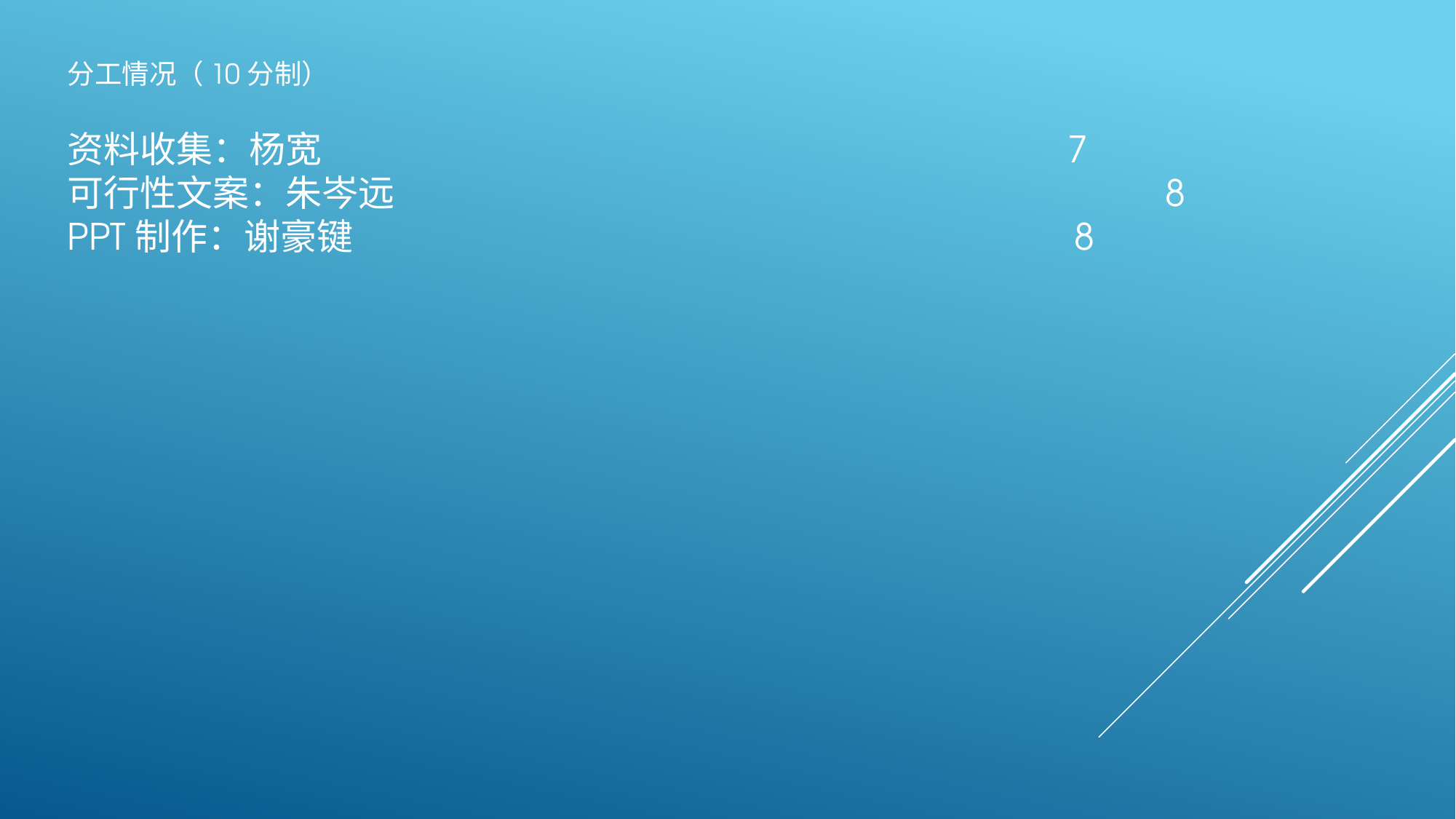

分工情况（10分制）
资料收集：杨宽                                                                                          7
可行性文案：朱岑远                                                                                             8
PPT制作：谢豪键                                                                                       8